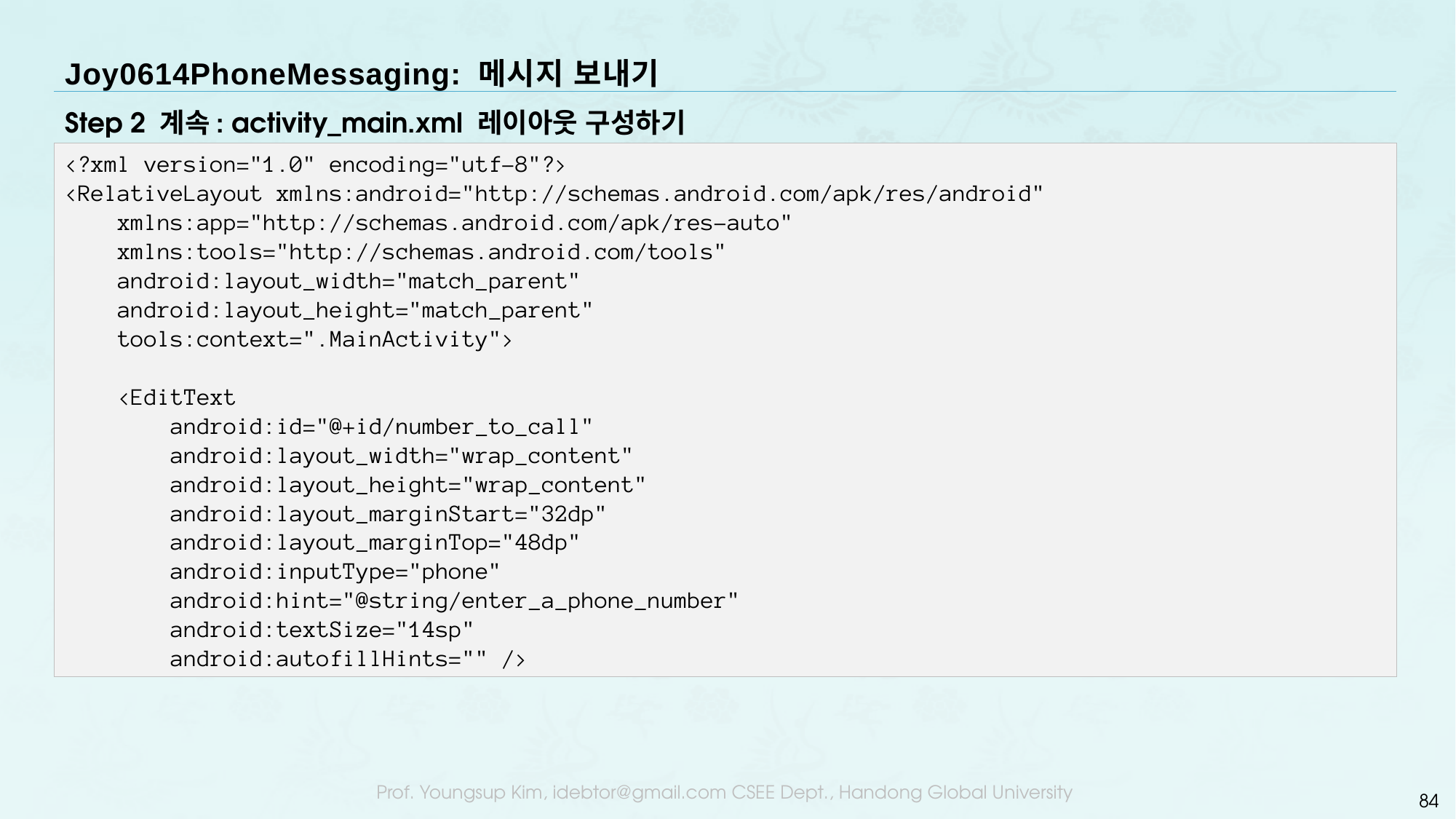

# Joy0614PhoneMessaging: 메시지 보내기
Step 2 계속: activity_main.xml 레이아웃 구성하기

<?xml version="1.0" encoding="utf-8"?>
<RelativeLayout xmlns:android="http://schemas.android.com/apk/res/android"
    xmlns:app="http://schemas.android.com/apk/res-auto"
    xmlns:tools="http://schemas.android.com/tools"
    android:layout_width="match_parent"
    android:layout_height="match_parent"
    tools:context=".MainActivity">

    <EditText
        android:id="@+id/number_to_call"
        android:layout_width="wrap_content"
        android:layout_height="wrap_content"
        android:layout_marginStart="32dp"
        android:layout_marginTop="48dp"
        android:inputType="phone"
        android:hint="@string/enter_a_phone_number"
        android:textSize="14sp"
        android:autofillHints="" />
84